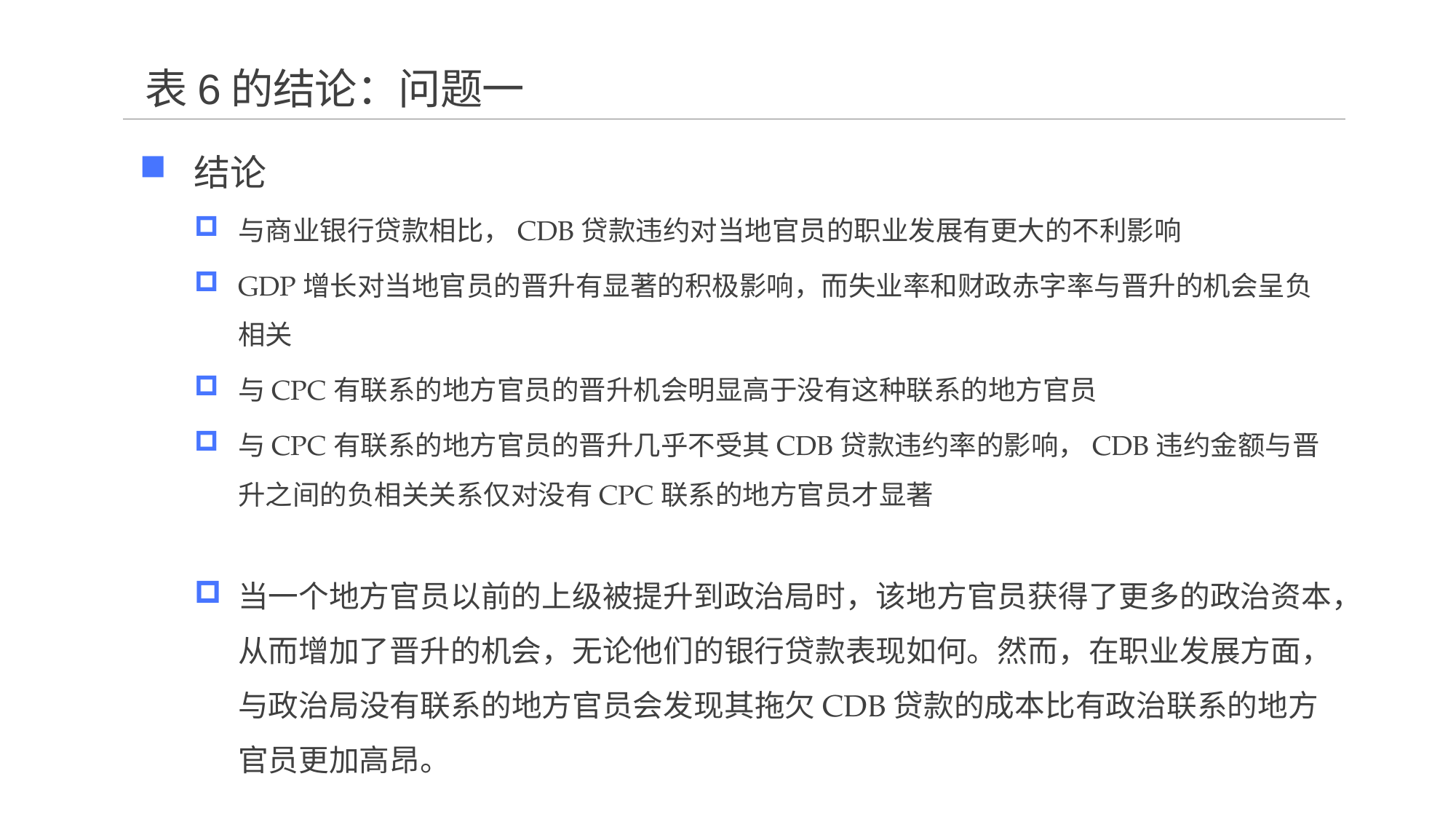

# 表6的结论：问题一
结论
与商业银行贷款相比，CDB贷款违约对当地官员的职业发展有更大的不利影响
GDP增长对当地官员的晋升有显著的积极影响，而失业率和财政赤字率与晋升的机会呈负相关
与CPC有联系的地方官员的晋升机会明显高于没有这种联系的地方官员
与CPC有联系的地方官员的晋升几乎不受其CDB贷款违约率的影响，CDB违约金额与晋升之间的负相关关系仅对没有CPC联系的地方官员才显著

当一个地方官员以前的上级被提升到政治局时，该地方官员获得了更多的政治资本，从而增加了晋升的机会，无论他们的银行贷款表现如何。然而，在职业发展方面，与政治局没有联系的地方官员会发现其拖欠CDB贷款的成本比有政治联系的地方官员更加高昂。